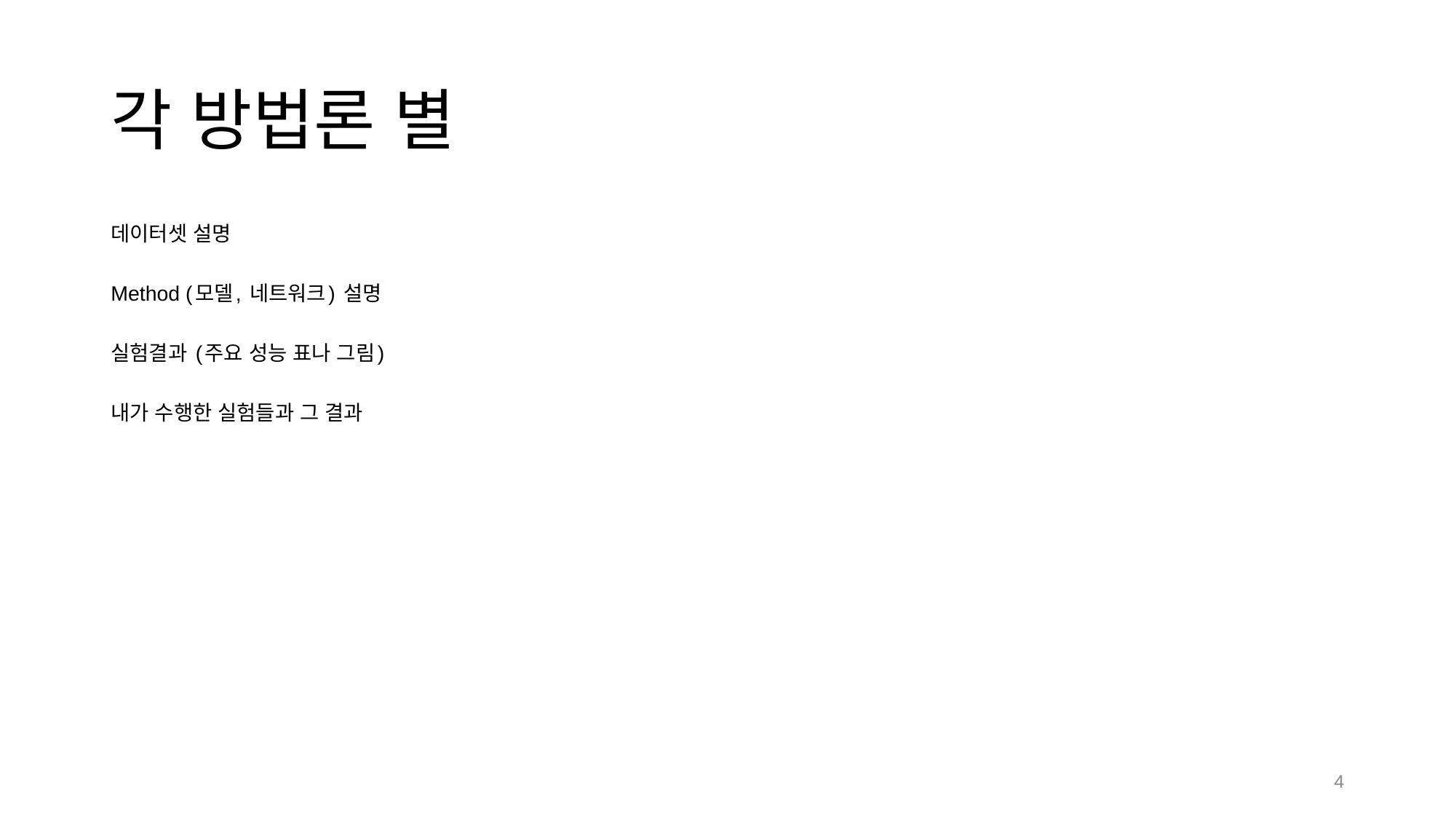

# 각 방법론 별
데이터셋 설명

Method (모델, 네트워크) 설명

실험결과 (주요 성능 표나 그림)

내가 수행한 실험들과 그 결과

4